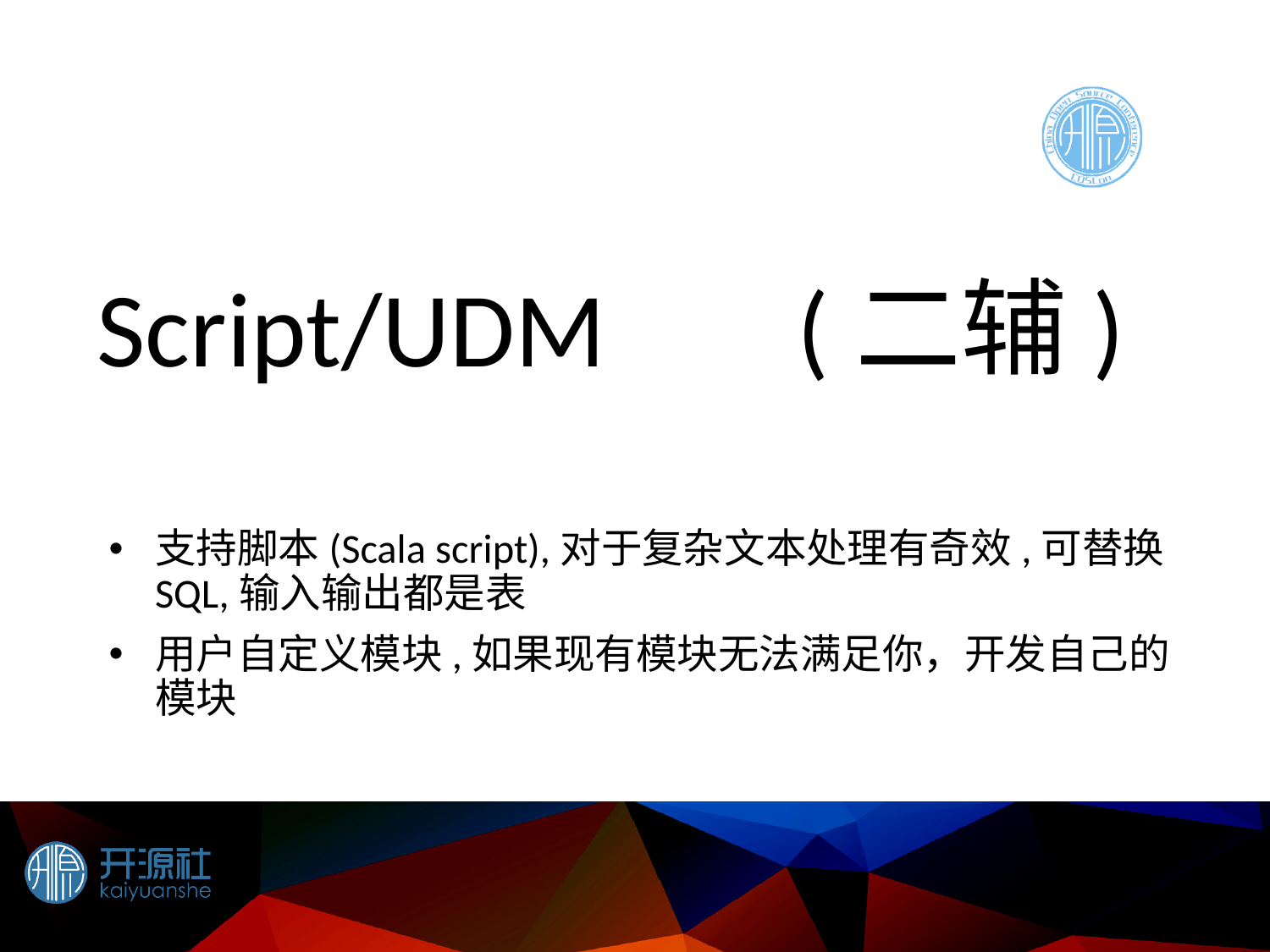

# Script/UDM        (二辅)
支持脚本(Scala script),对于复杂文本处理有奇效,可替换SQL,输入输出都是表
用户自定义模块,如果现有模块无法满足你，开发自己的模块